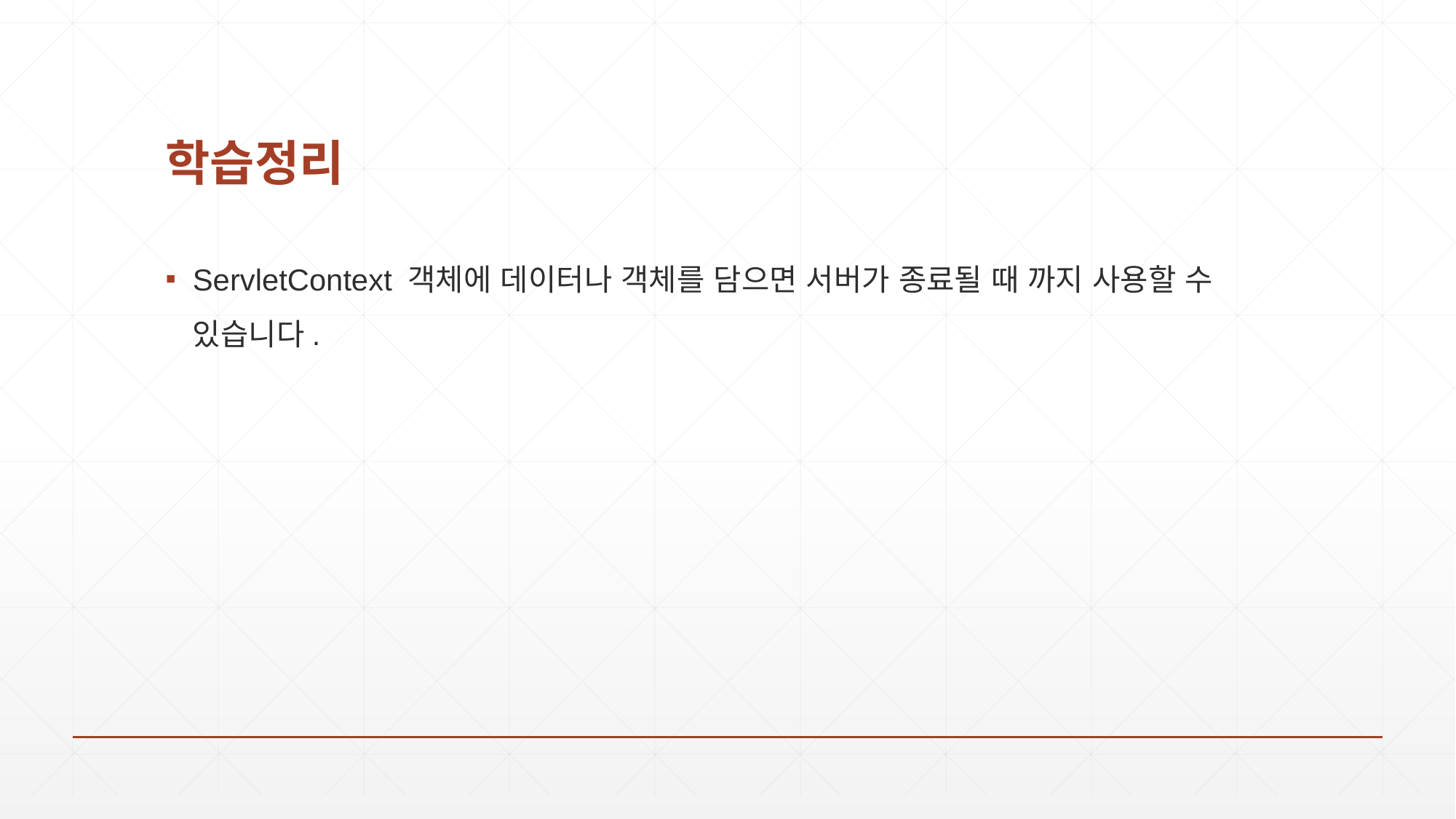

# 학습정리
ServletContext 객체에 데이터나 객체를 담으면 서버가 종료될 때 까지 사용할 수 있습니다.